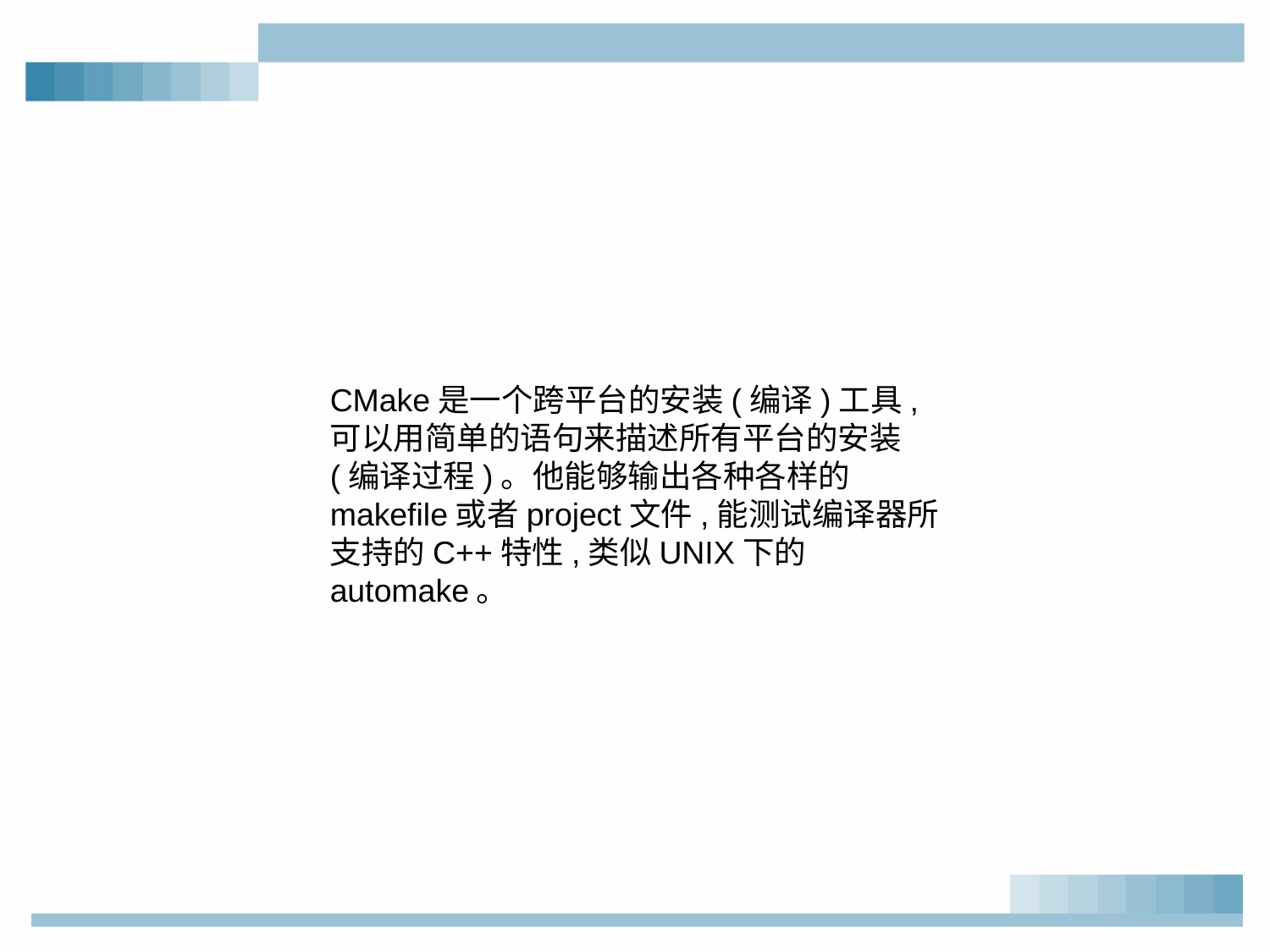

CMake是一个跨平台的安装(编译)工具,可以用简单的语句来描述所有平台的安装(编译过程)。他能够输出各种各样的makefile或者project文件,能测试编译器所支持的C++特性,类似UNIX下的automake。